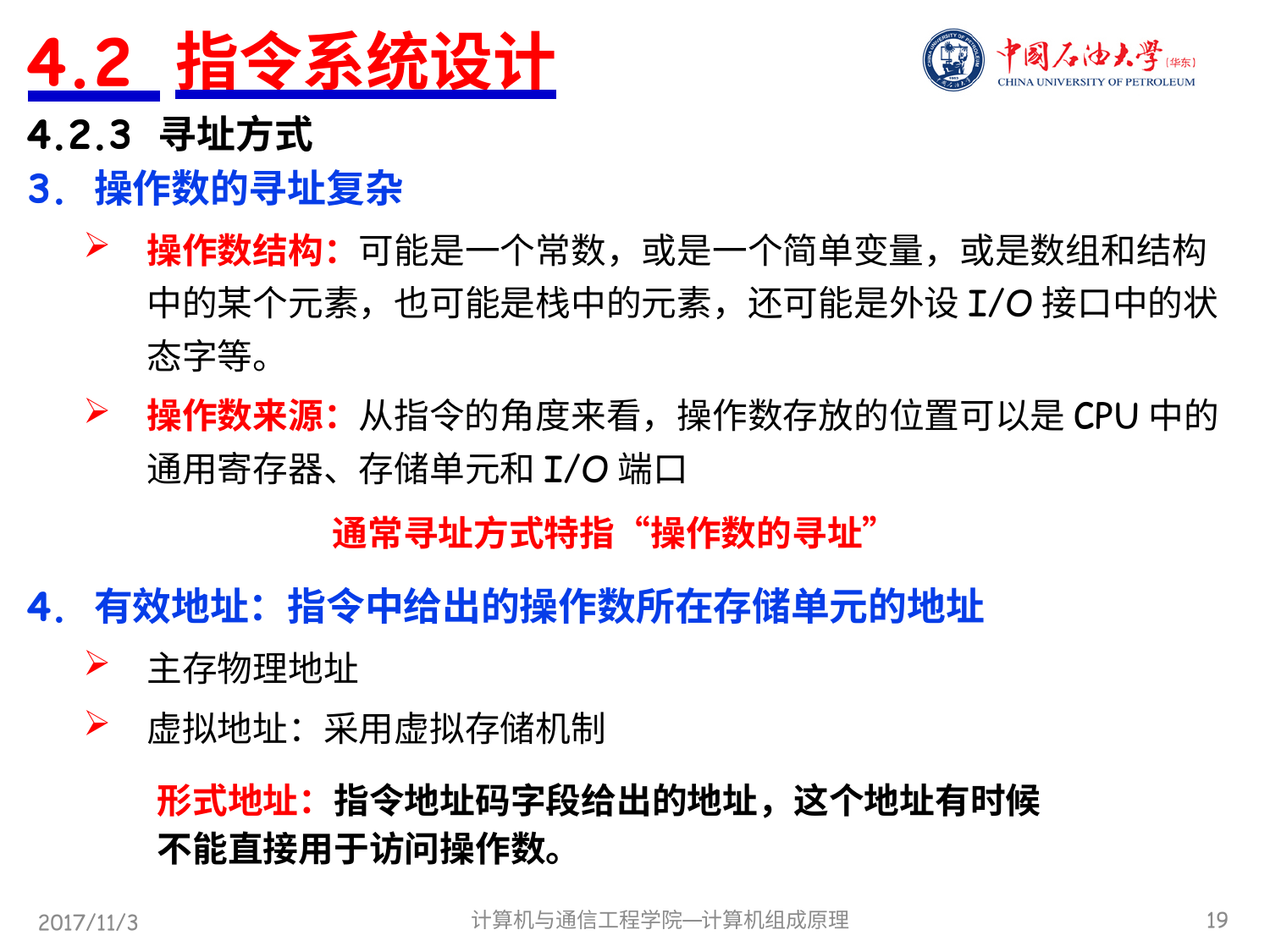

# 4.2 指令系统设计
4.2.3 寻址方式
3. 操作数的寻址复杂
操作数结构：可能是一个常数，或是一个简单变量，或是数组和结构中的某个元素，也可能是栈中的元素，还可能是外设I/O接口中的状态字等。
操作数来源：从指令的角度来看，操作数存放的位置可以是CPU中的通用寄存器、存储单元和I/O端口
通常寻址方式特指“操作数的寻址”
4. 有效地址：指令中给出的操作数所在存储单元的地址
主存物理地址
虚拟地址：采用虚拟存储机制
形式地址：指令地址码字段给出的地址，这个地址有时候
不能直接用于访问操作数。
计算机与通信工程学院—计算机组成原理
19
2017/11/3